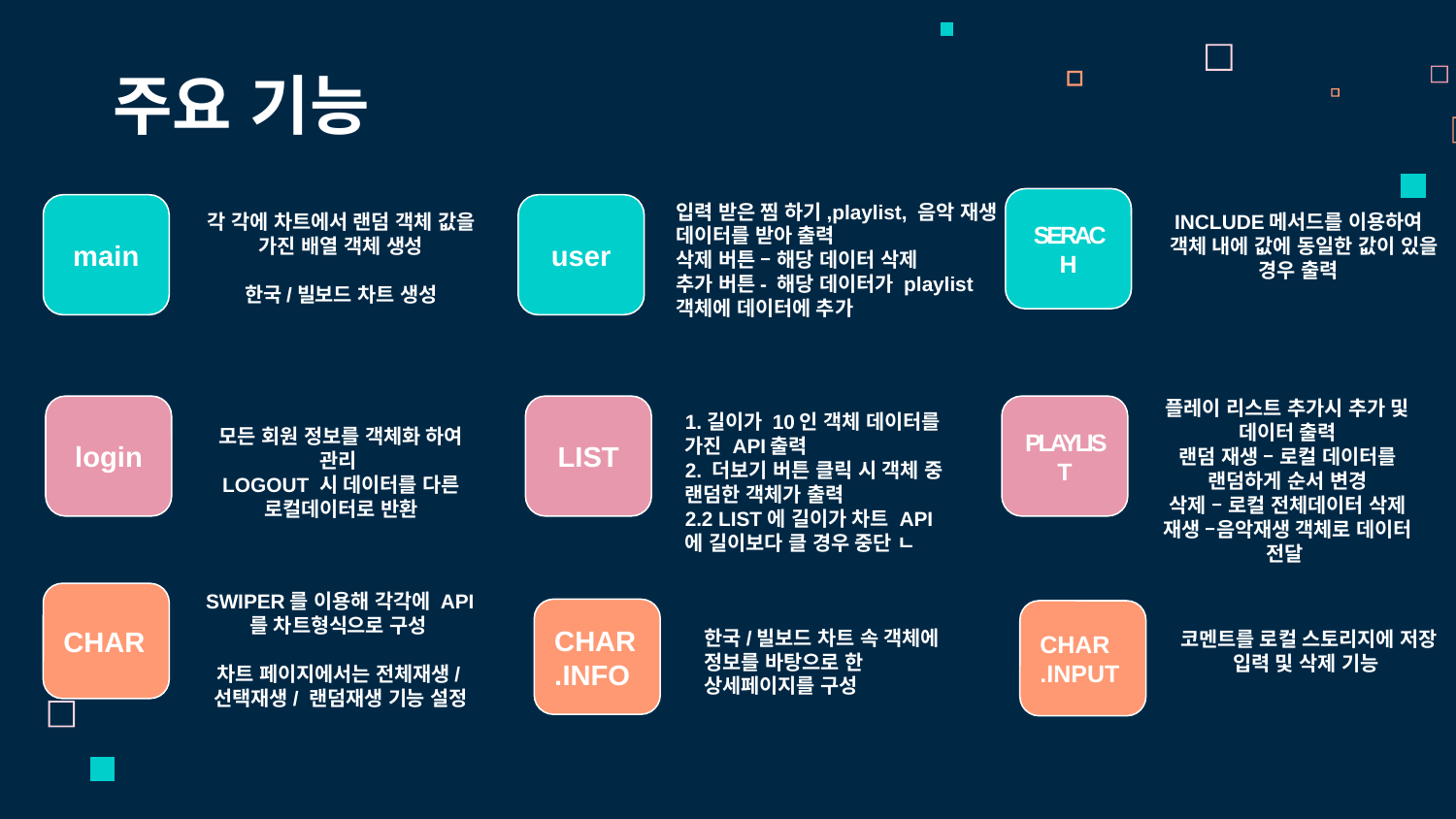

# 주요 기능
입력 받은 찜 하기,playlist, 음악 재생 데이터를 받아 출력
삭제 버튼 – 해당 데이터 삭제
추가 버튼- 해당 데이터가 playlist 객체에 데이터에 추가
SERACH
main
각 각에 차트에서 랜덤 객체 값을 가진 배열 객체 생성

한국/빌보드 차트 생성
user
INCLUDE메서드를 이용하여
 객체 내에 값에 동일한 값이 있을 경우 출력
플레이 리스트 추가시 추가 및 데이터 출력
랜덤 재생 – 로컬 데이터를 랜덤하게 순서 변경
삭제 – 로컬 전체데이터 삭제
재생 –음악재생 객체로 데이터 전달
1.길이가 10인 객체 데이터를 가진 API출력
2. 더보기 버튼 클릭 시 객체 중 랜덤한 객체가 출력
2.2 LIST에 길이가 차트 API에 길이보다 클 경우 중단 ㄴ
PLAYLIST
login
LIST
모든 회원 정보를 객체화 하여 관리
LOGOUT 시 데이터를 다른 로컬데이터로 반환
SWIPER를 이용해 각각에 API를 차트형식으로 구성

차트 페이지에서는 전체재생/선택재생/ 랜덤재생 기능 설정
CHAR
CHAR
.INFO
CHAR
.INPUT
한국/빌보드 차트 속 객체에 정보를 바탕으로 한 상세페이지를 구성
코멘트를 로컬 스토리지에 저장
입력 및 삭제 기능